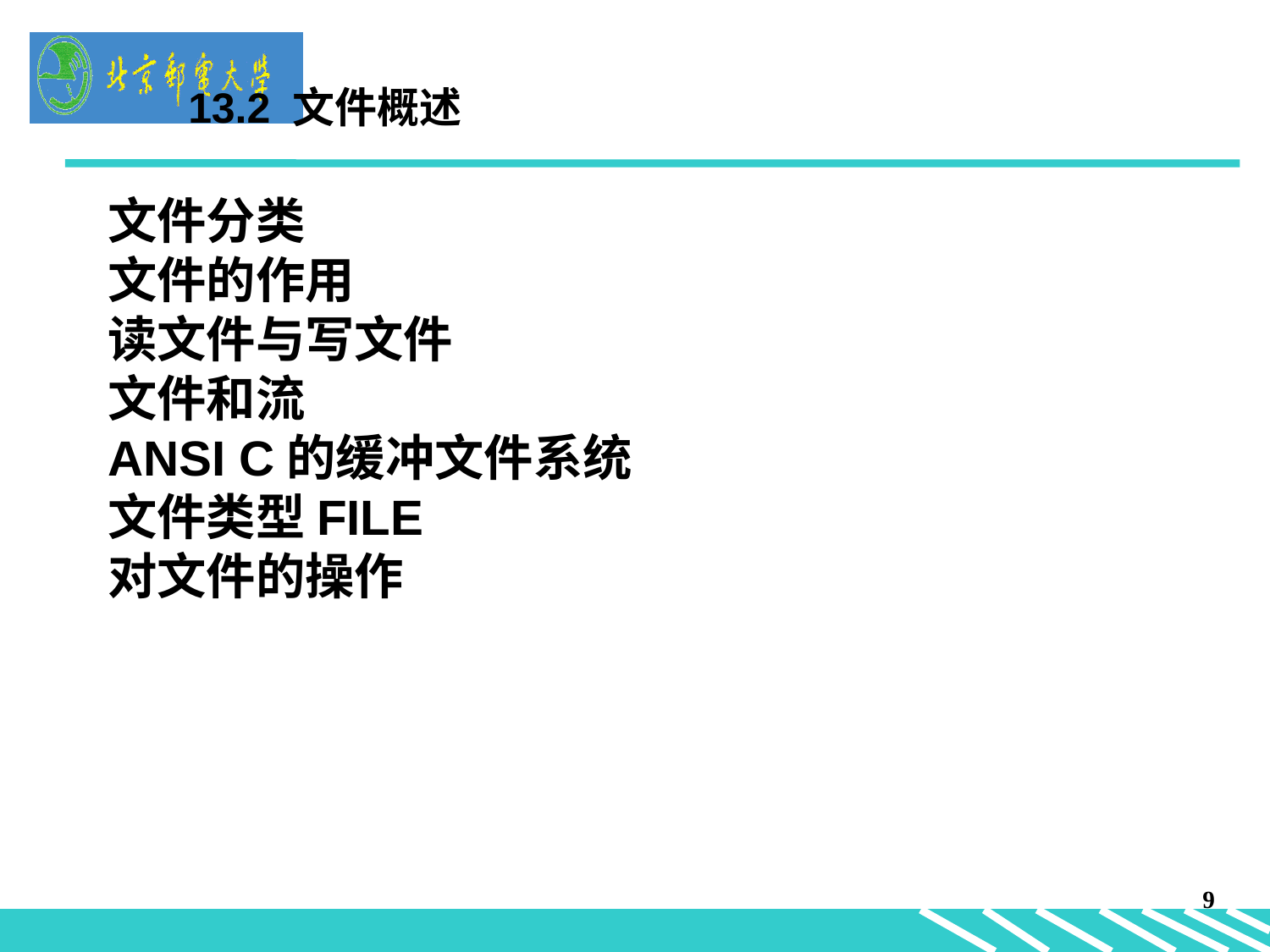

13.2 文件概述
文件分类
文件的作用
读文件与写文件
文件和流
ANSI C的缓冲文件系统
文件类型FILE
对文件的操作

9